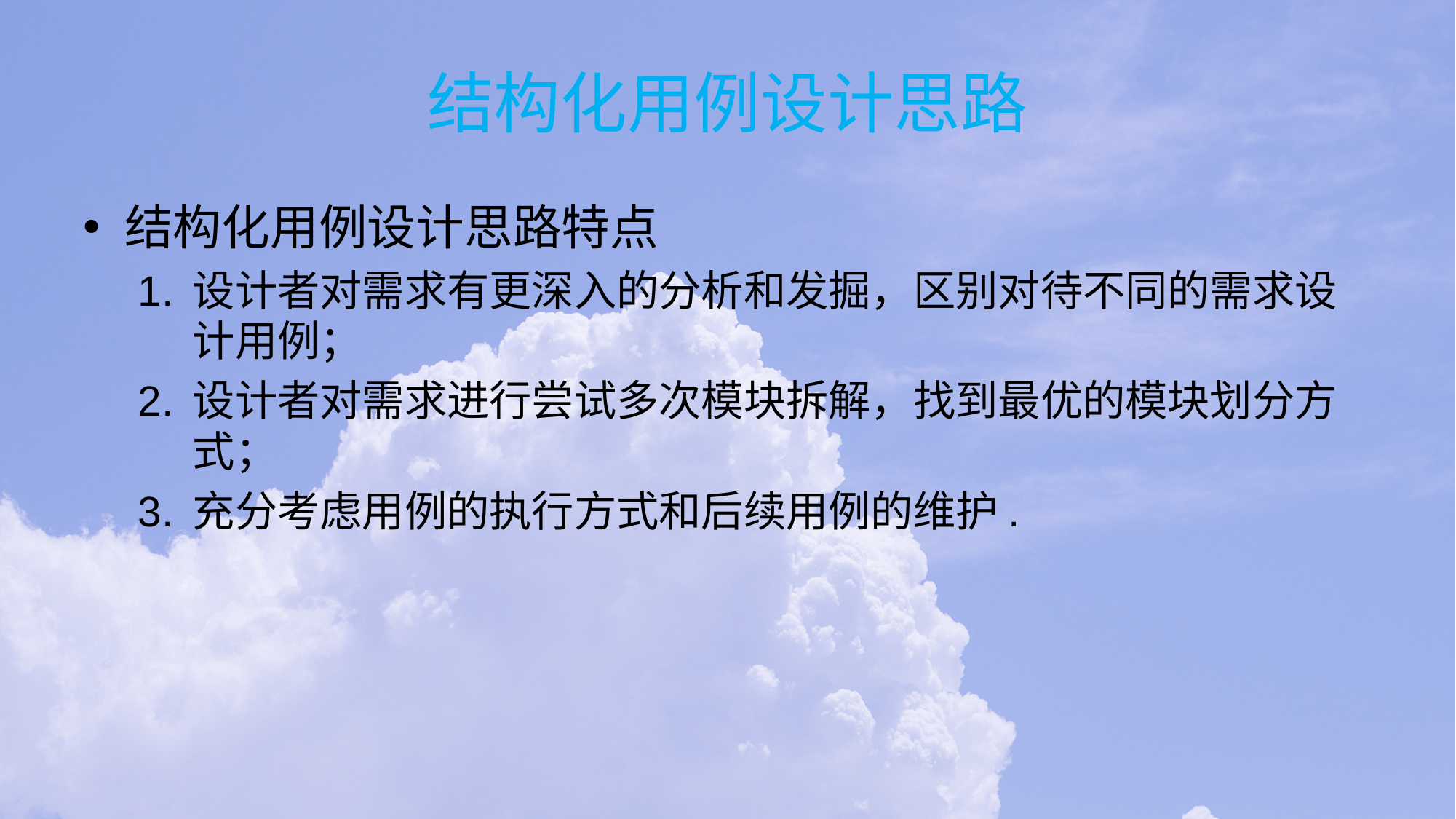

# 结构化用例设计思路
结构化用例设计思路特点
设计者对需求有更深入的分析和发掘，区别对待不同的需求设计用例；
设计者对需求进行尝试多次模块拆解，找到最优的模块划分方式；
充分考虑用例的执行方式和后续用例的维护.